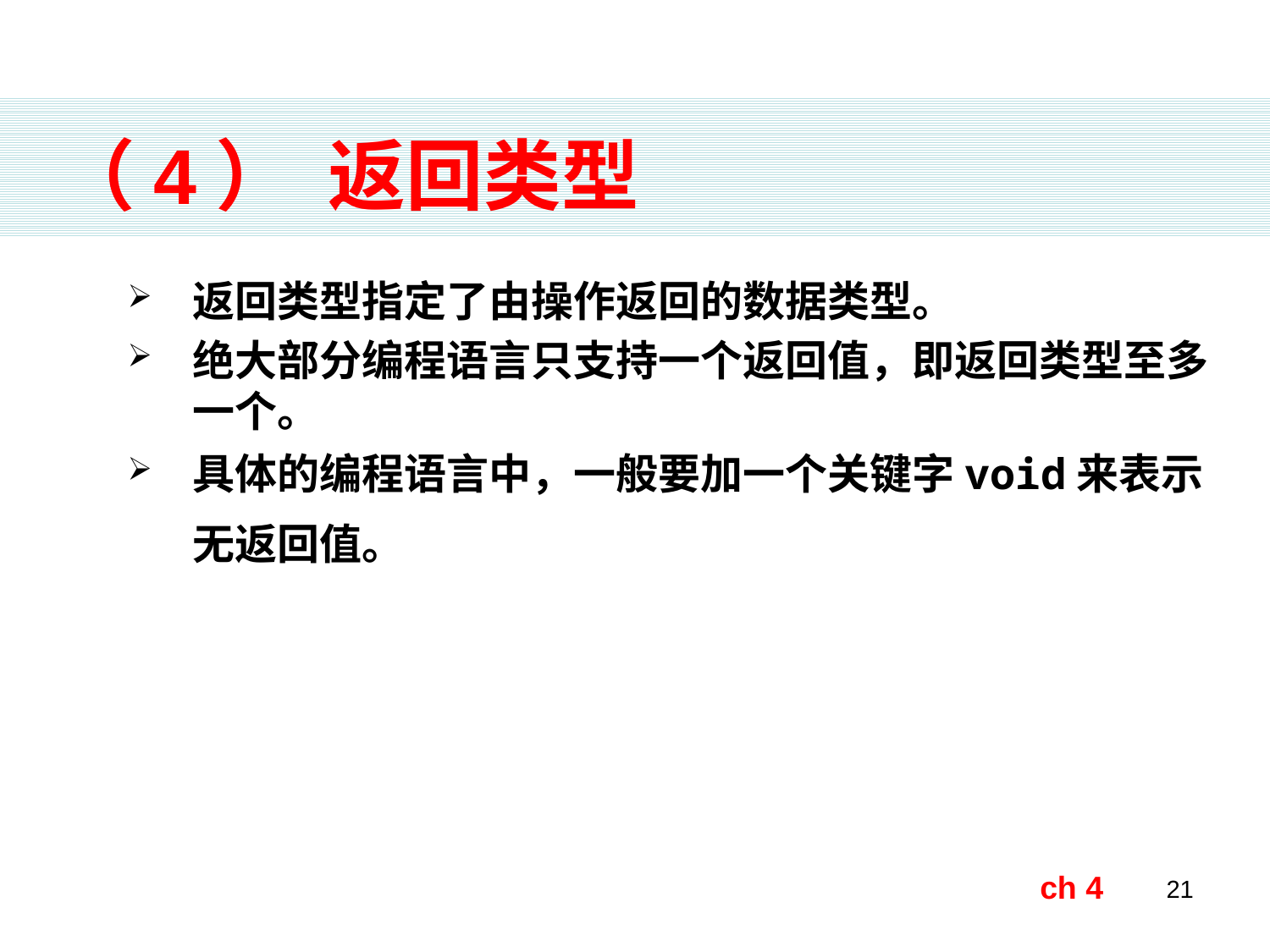

（4）  返回类型
返回类型指定了由操作返回的数据类型。
绝大部分编程语言只支持一个返回值，即返回类型至多一个。
具体的编程语言中，一般要加一个关键字void来表示无返回值。
ch 4
21